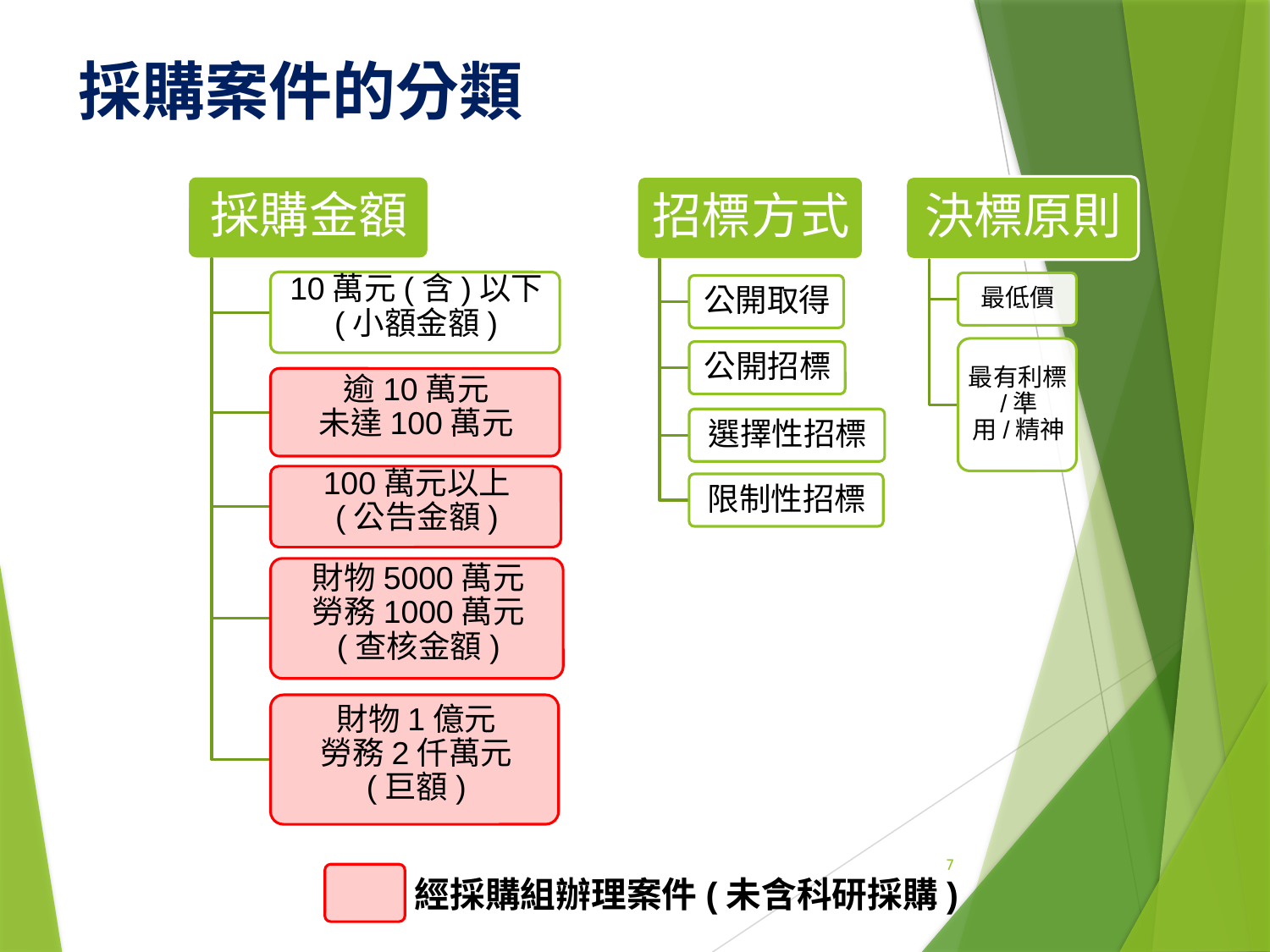

# 採購案件的分類
採購金額
10萬元(含)以下
(小額金額)
逾10萬元
未達100萬元
100萬元以上
(公告金額)
財物5000萬元
勞務1000萬元
(查核金額)
財物1億元
勞務2仟萬元
(巨額)
招標方式
公開取得
公開招標
選擇性招標
限制性招標
決標原則
最低價
最有利標/準用/精神
7

經採購組辦理案件(未含科研採購)